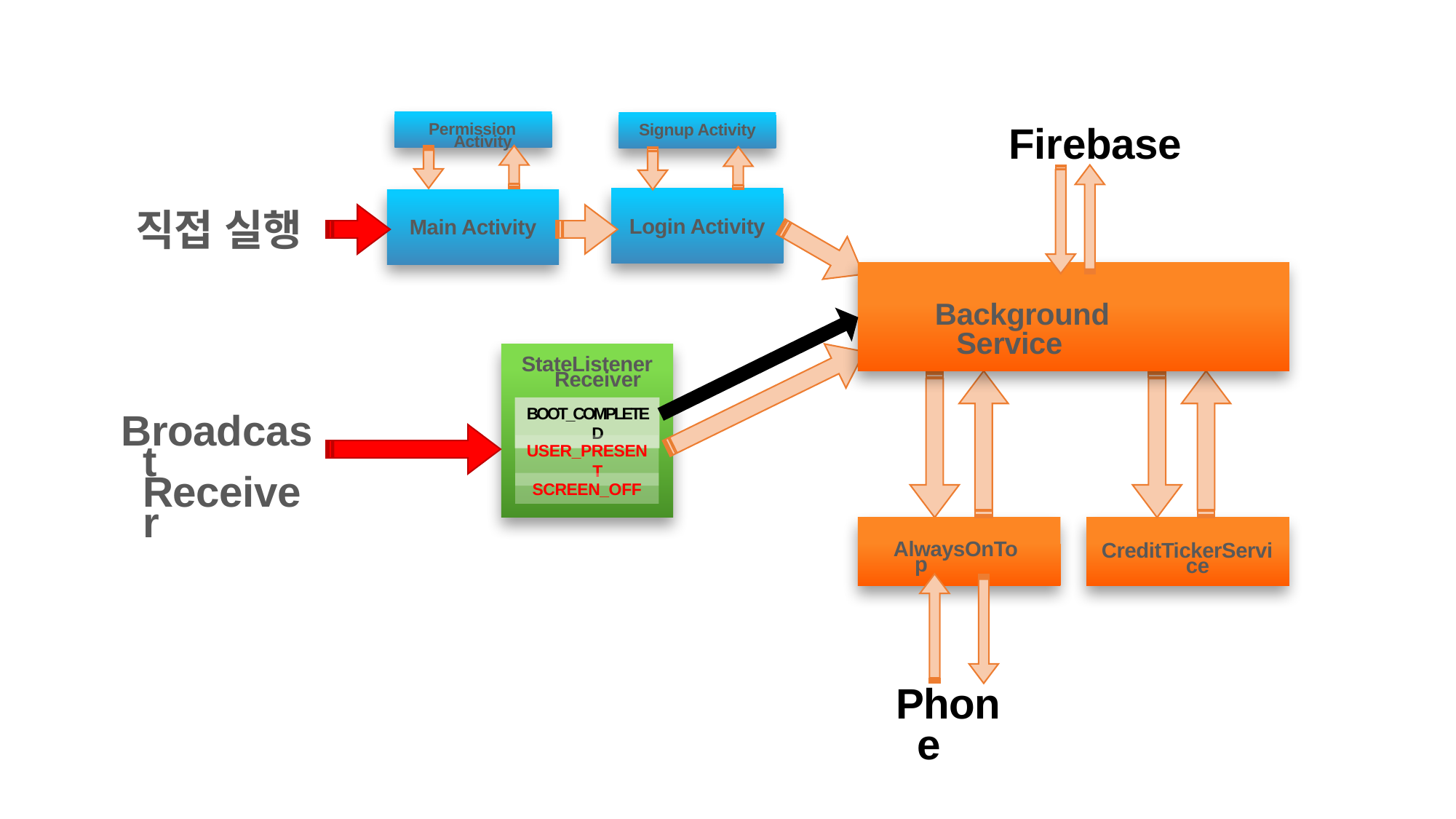

Permission Activity

Signup Activity
Firebase

직접 실행

Login Activity
Main Activity

Background Service

StateListener
Receiver

BOOT_COMPLETED
Broadcast
Receiver

USER_PRESENT
SCREEN_OFF

CreditTickerService

AlwaysOnTop

Phone